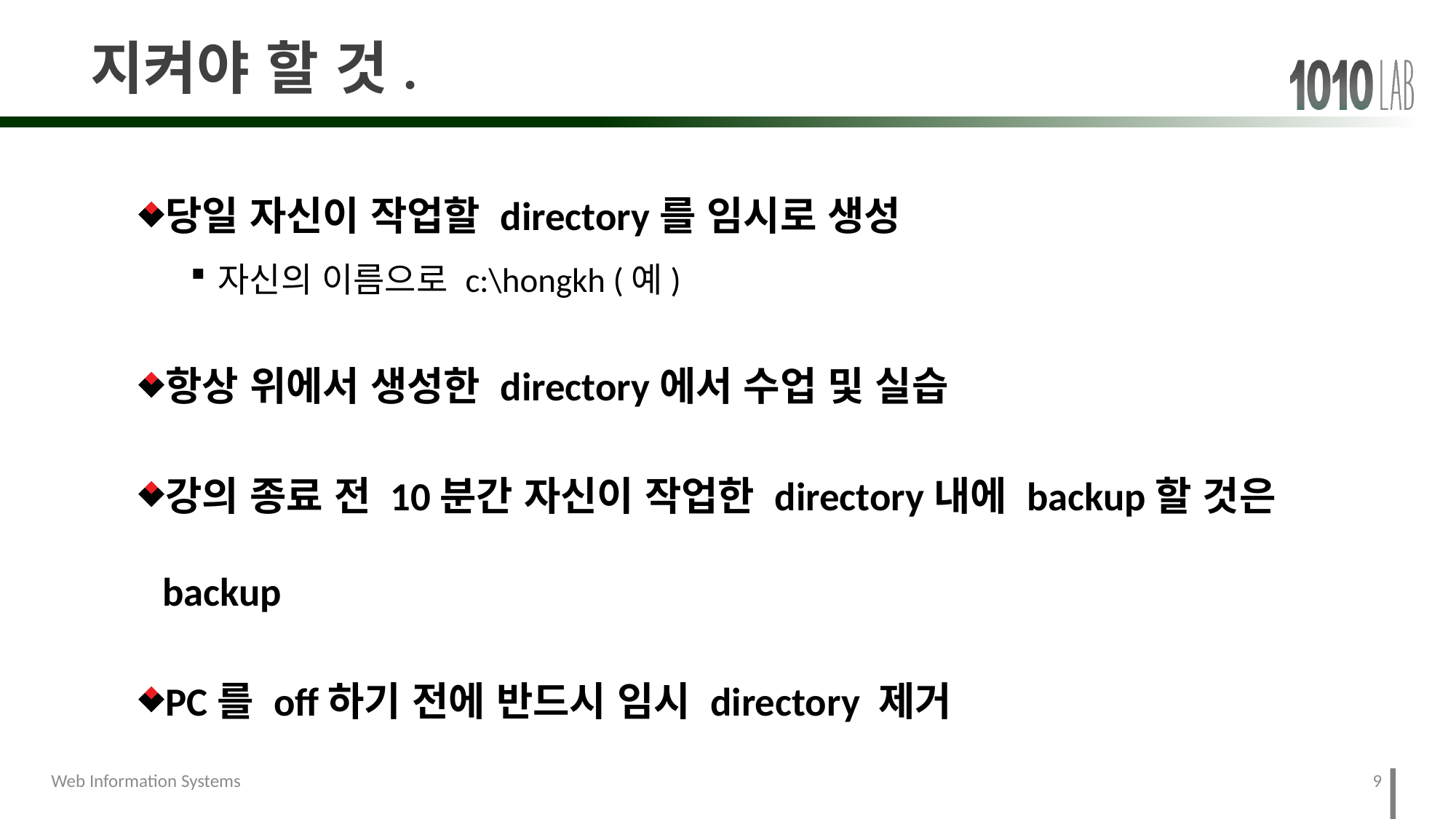

# 지켜야 할 것.
당일 자신이 작업할 directory를 임시로 생성
자신의 이름으로 c:\hongkh (예)
항상 위에서 생성한 directory에서 수업 및 실습
강의 종료 전 10분간 자신이 작업한 directory내에 backup할 것은 backup
PC를 off하기 전에 반드시 임시 directory 제거

9
Web Information Systems